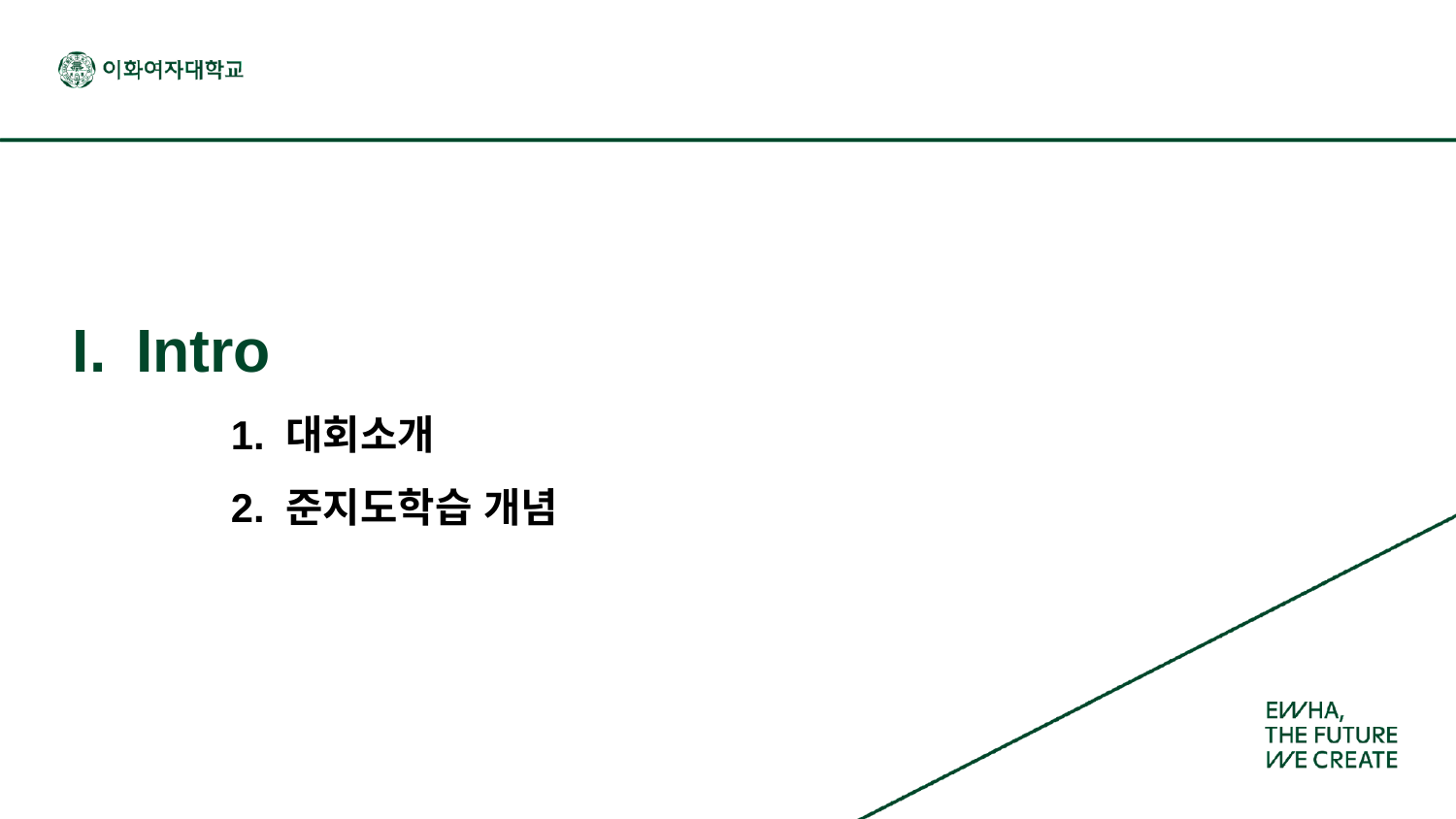

# Intro
               1. 대회소개
               2. 준지도학습 개념